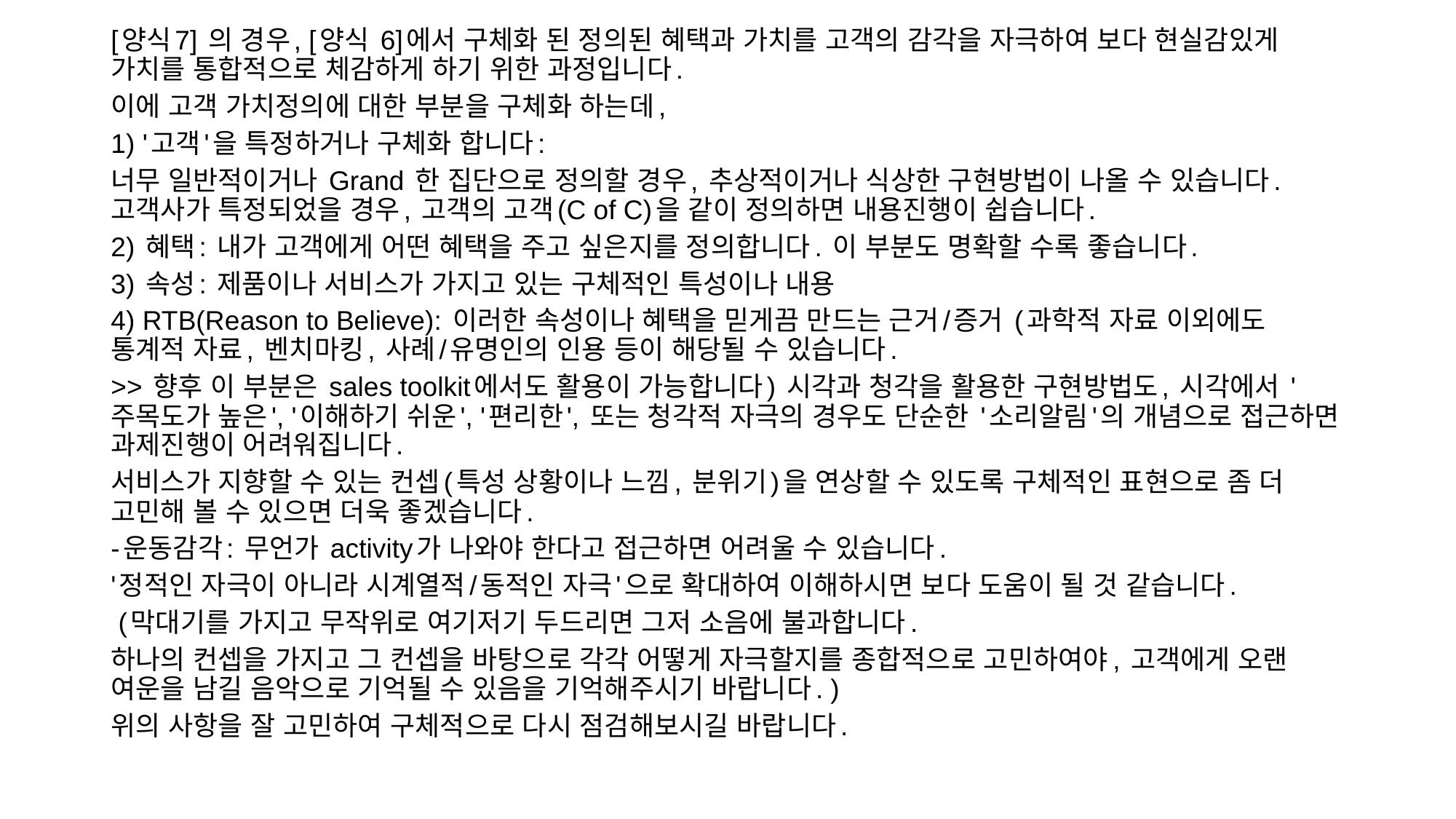

[양식7] 의 경우, [양식 6]에서 구체화 된 정의된 혜택과 가치를 고객의 감각을 자극하여 보다 현실감있게 가치를 통합적으로 체감하게 하기 위한 과정입니다.
이에 고객 가치정의에 대한 부분을 구체화 하는데,
1) '고객'을 특정하거나 구체화 합니다:
너무 일반적이거나 Grand 한 집단으로 정의할 경우, 추상적이거나 식상한 구현방법이 나올 수 있습니다. 고객사가 특정되었을 경우, 고객의 고객(C of C)을 같이 정의하면 내용진행이 쉽습니다.
2) 혜택: 내가 고객에게 어떤 혜택을 주고 싶은지를 정의합니다. 이 부분도 명확할 수록 좋습니다.
3) 속성: 제품이나 서비스가 가지고 있는 구체적인 특성이나 내용
4) RTB(Reason to Believe): 이러한 속성이나 혜택을 믿게끔 만드는 근거/증거 (과학적 자료 이외에도 통계적 자료, 벤치마킹, 사례/유명인의 인용 등이 해당될 수 있습니다.
>> 향후 이 부분은 sales toolkit에서도 활용이 가능합니다) 시각과 청각을 활용한 구현방법도, 시각에서 '주목도가 높은', '이해하기 쉬운', '편리한', 또는 청각적 자극의 경우도 단순한 '소리알림'의 개념으로 접근하면 과제진행이 어려워집니다.
서비스가 지향할 수 있는 컨셉(특성 상황이나 느낌, 분위기)을 연상할 수 있도록 구체적인 표현으로 좀 더 고민해 볼 수 있으면 더욱 좋겠습니다.
-운동감각: 무언가 activity가 나와야 한다고 접근하면 어려울 수 있습니다.
'정적인 자극이 아니라 시계열적/동적인 자극'으로 확대하여 이해하시면 보다 도움이 될 것 같습니다.
 (막대기를 가지고 무작위로 여기저기 두드리면 그저 소음에 불과합니다.
하나의 컨셉을 가지고 그 컨셉을 바탕으로 각각 어떻게 자극할지를 종합적으로 고민하여야, 고객에게 오랜 여운을 남길 음악으로 기억될 수 있음을 기억해주시기 바랍니다. )
위의 사항을 잘 고민하여 구체적으로 다시 점검해보시길 바랍니다.